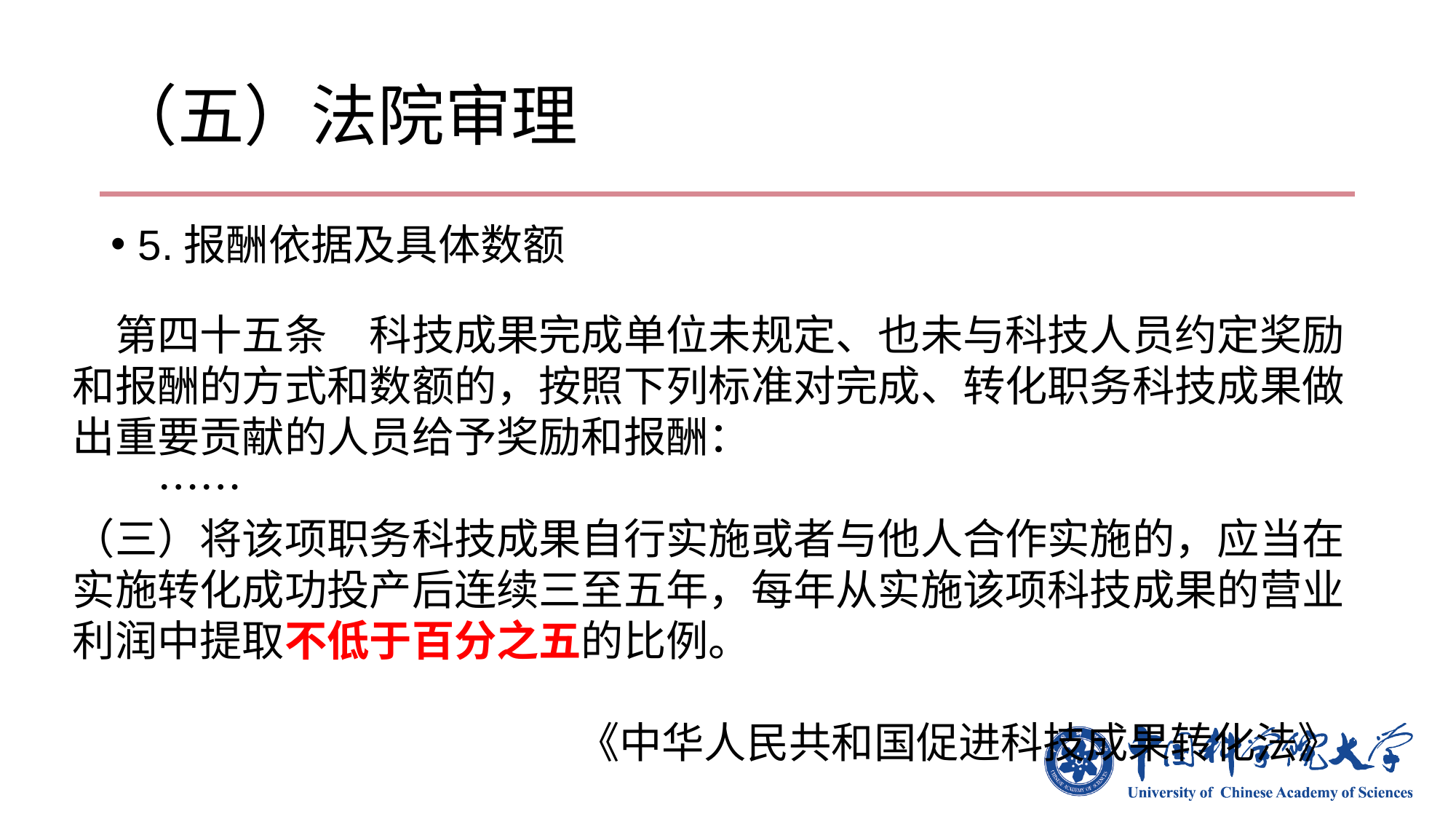

# （五）法院审理
5.报酬依据及具体数额

　第四十五条　科技成果完成单位未规定、也未与科技人员约定奖励和报酬的方式和数额的，按照下列标准对完成、转化职务科技成果做出重要贡献的人员给予奖励和报酬：
　　……
（三）将该项职务科技成果自行实施或者与他人合作实施的，应当在实施转化成功投产后连续三至五年，每年从实施该项科技成果的营业利润中提取不低于百分之五的比例。

《中华人民共和国促进科技成果转化法》